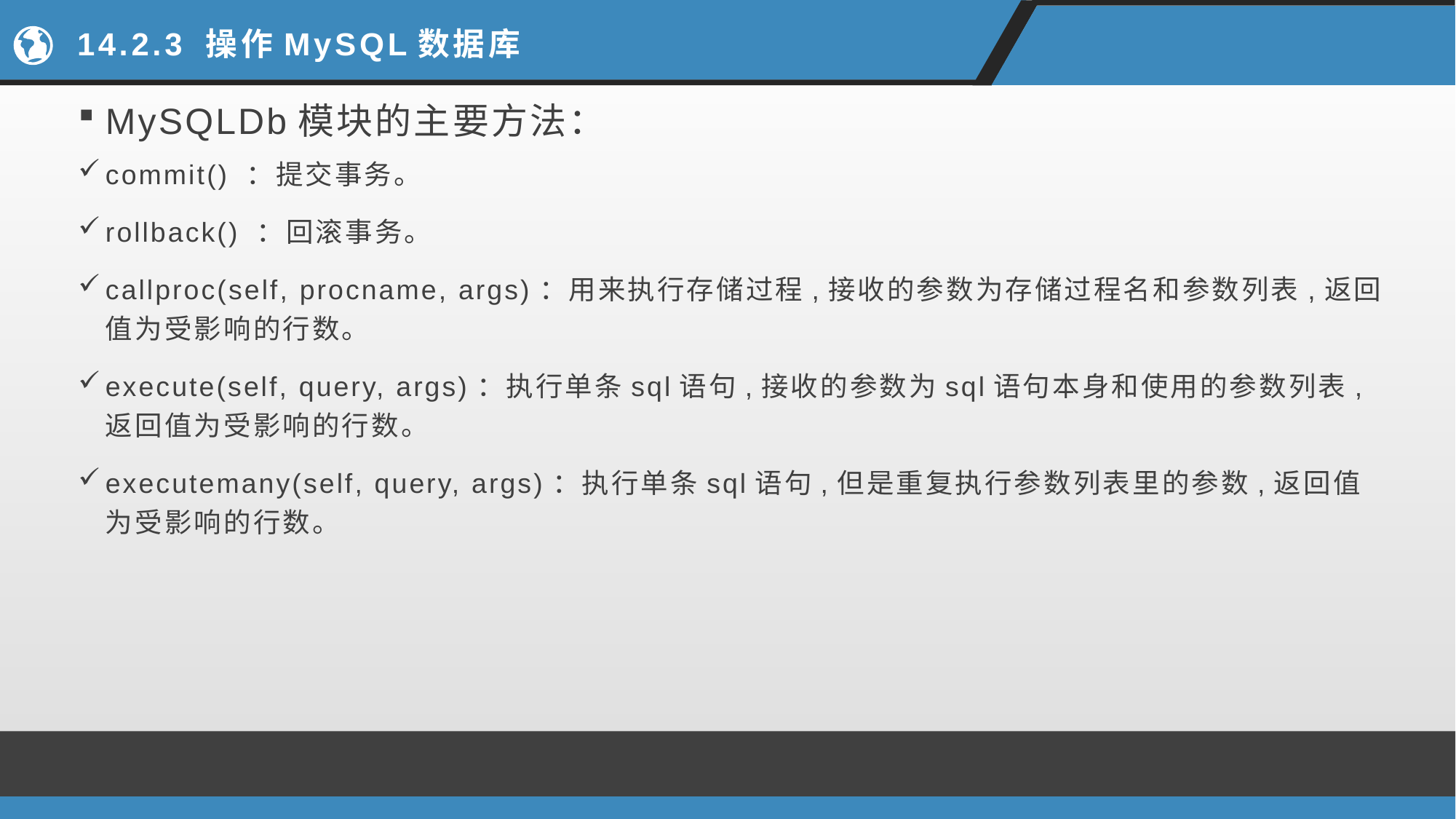

# 14.2.3 操作MySQL数据库

MySQLDb模块的主要方法：
commit() ：提交事务。
rollback() ：回滚事务。
callproc(self, procname, args)：用来执行存储过程,接收的参数为存储过程名和参数列表,返回值为受影响的行数。
execute(self, query, args)：执行单条sql语句,接收的参数为sql语句本身和使用的参数列表,返回值为受影响的行数。
executemany(self, query, args)：执行单条sql语句,但是重复执行参数列表里的参数,返回值为受影响的行数。